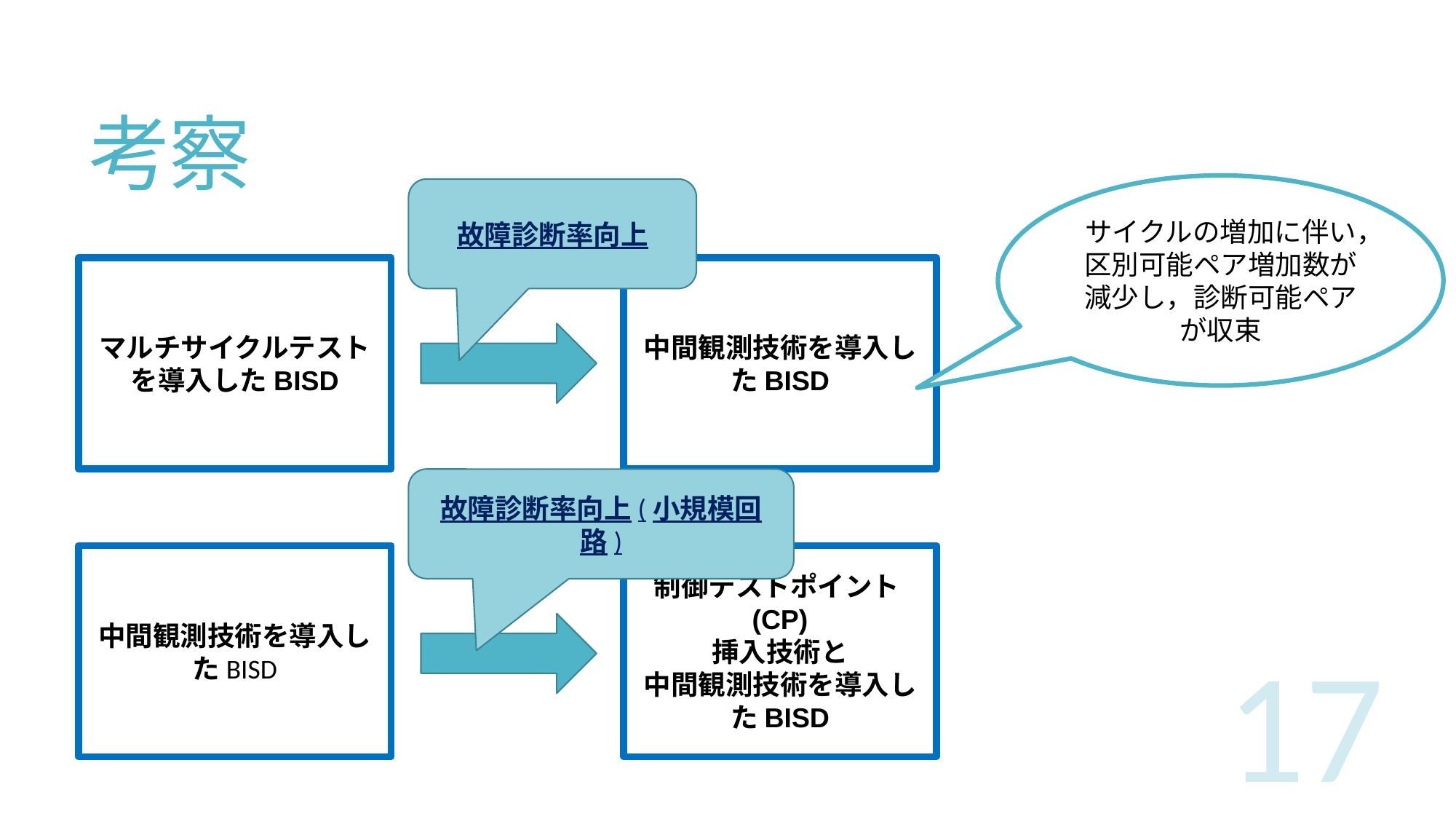

# 考察
サイクルの増加に伴い，区別可能ペア増加数が減少し，診断可能ペアが収束
故障診断率向上
マルチサイクルテストを導入したBISD
中間観測技術を導入したBISD

故障診断率向上(小規模回路)
中間観測技術を導入したBISD
制御テストポイント(CP)
挿入技術と
中間観測技術を導入したBISD

17